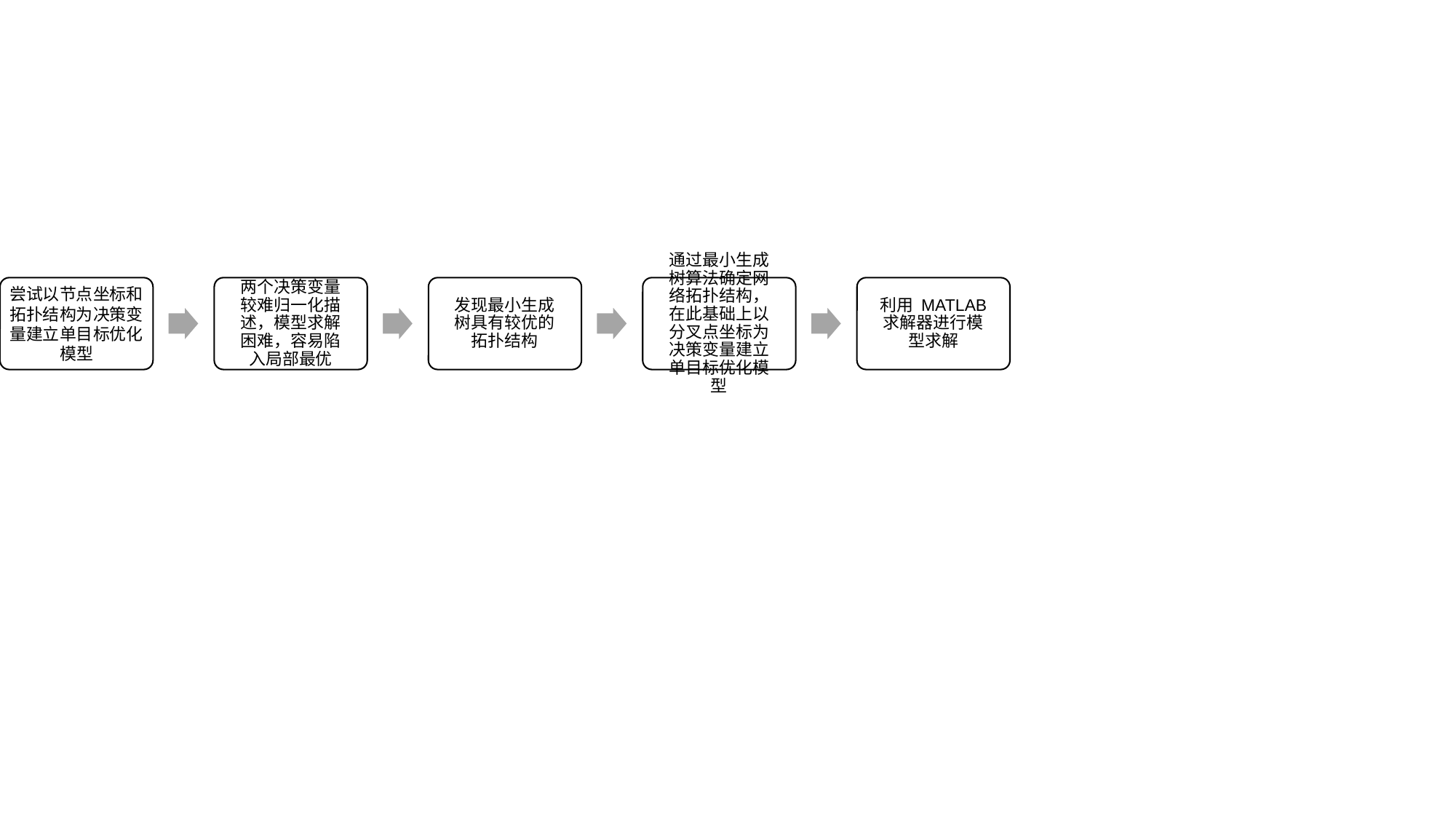

尝试以节点坐标和拓扑结构为决策变量建立单目标优化模型

两个决策变量较难归一化描述，模型求解困难，容易陷入局部最优

发现最小生成树具有较优的拓扑结构

通过最小生成树算法确定网络拓扑结构，在此基础上以分叉点坐标为决策变量建立单目标优化模型

利用 MATLAB 求解器进行模型求解